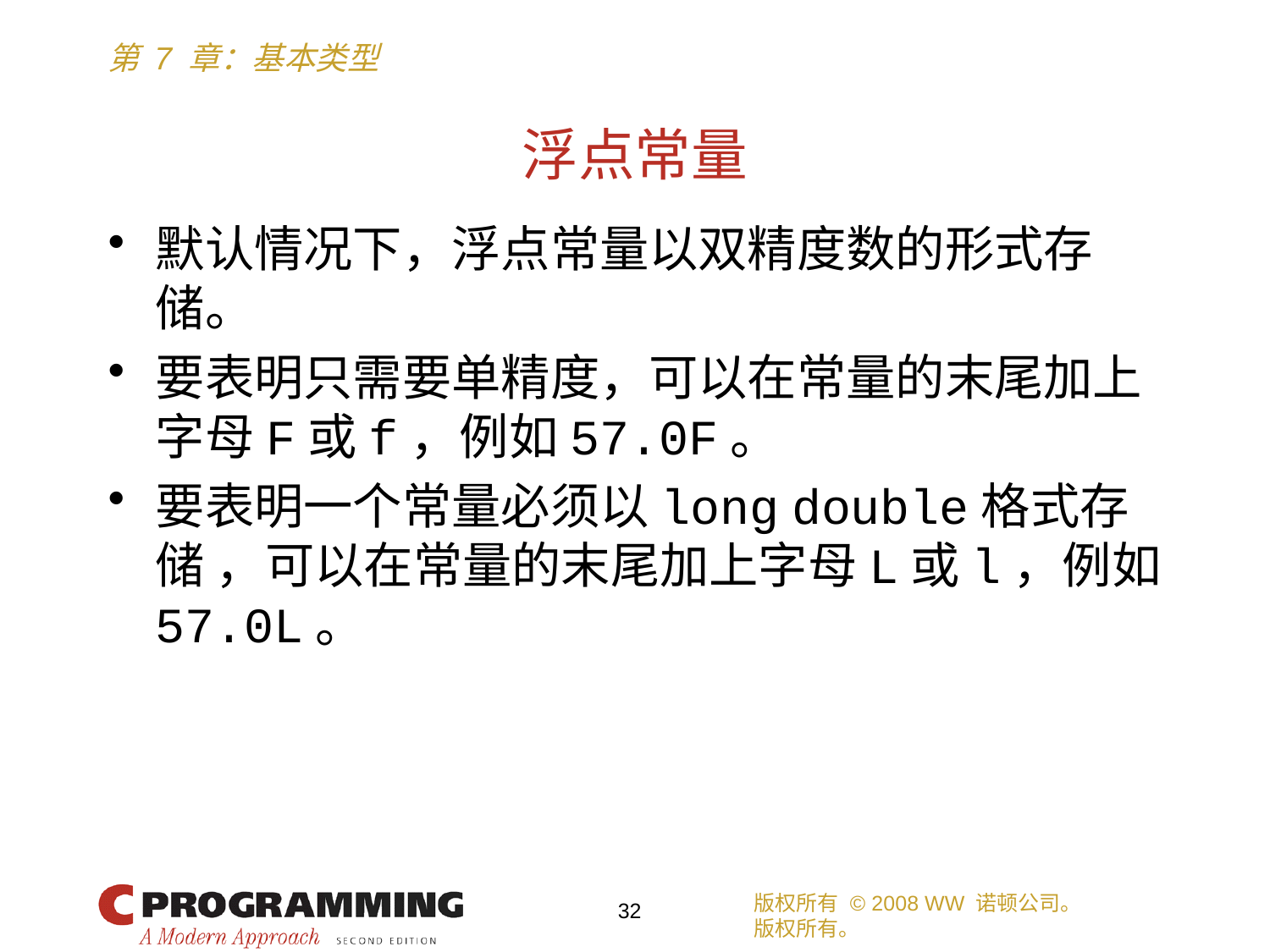

# 浮点常量
默认情况下，浮点常量以双精度数的形式存储。
要表明只需要单精度，可以在常量的末尾加上字母F或f，例如57.0F。
要表明一个常量必须以long double格式存储 ，可以在常量的末尾加上字母L或l，例如57.0L。

版权所有 © 2008 WW 诺顿公司。
版权所有。
32